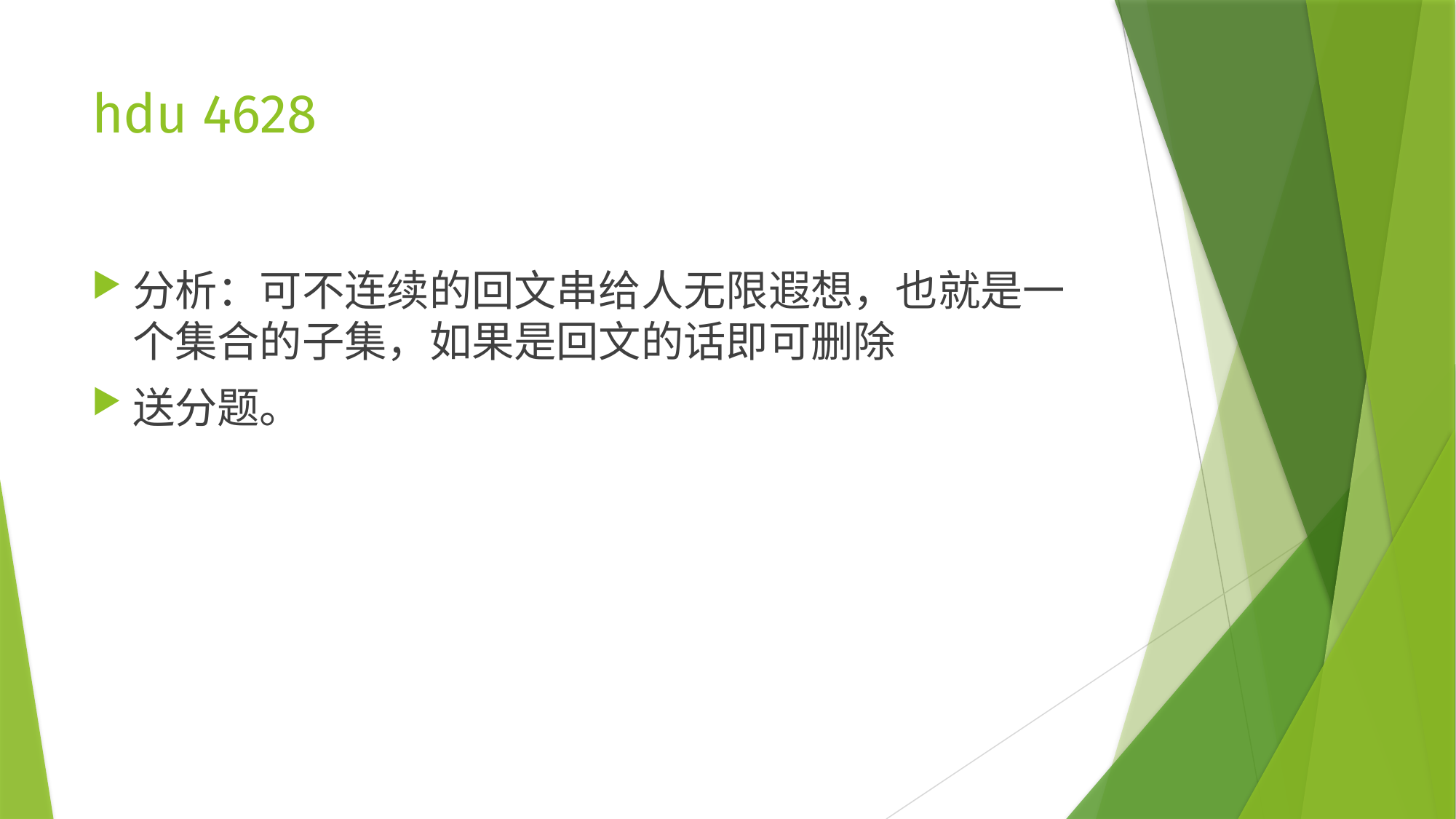

# hdu 4628
分析：可不连续的回文串给人无限遐想，也就是一个集合的子集，如果是回文的话即可删除
送分题。